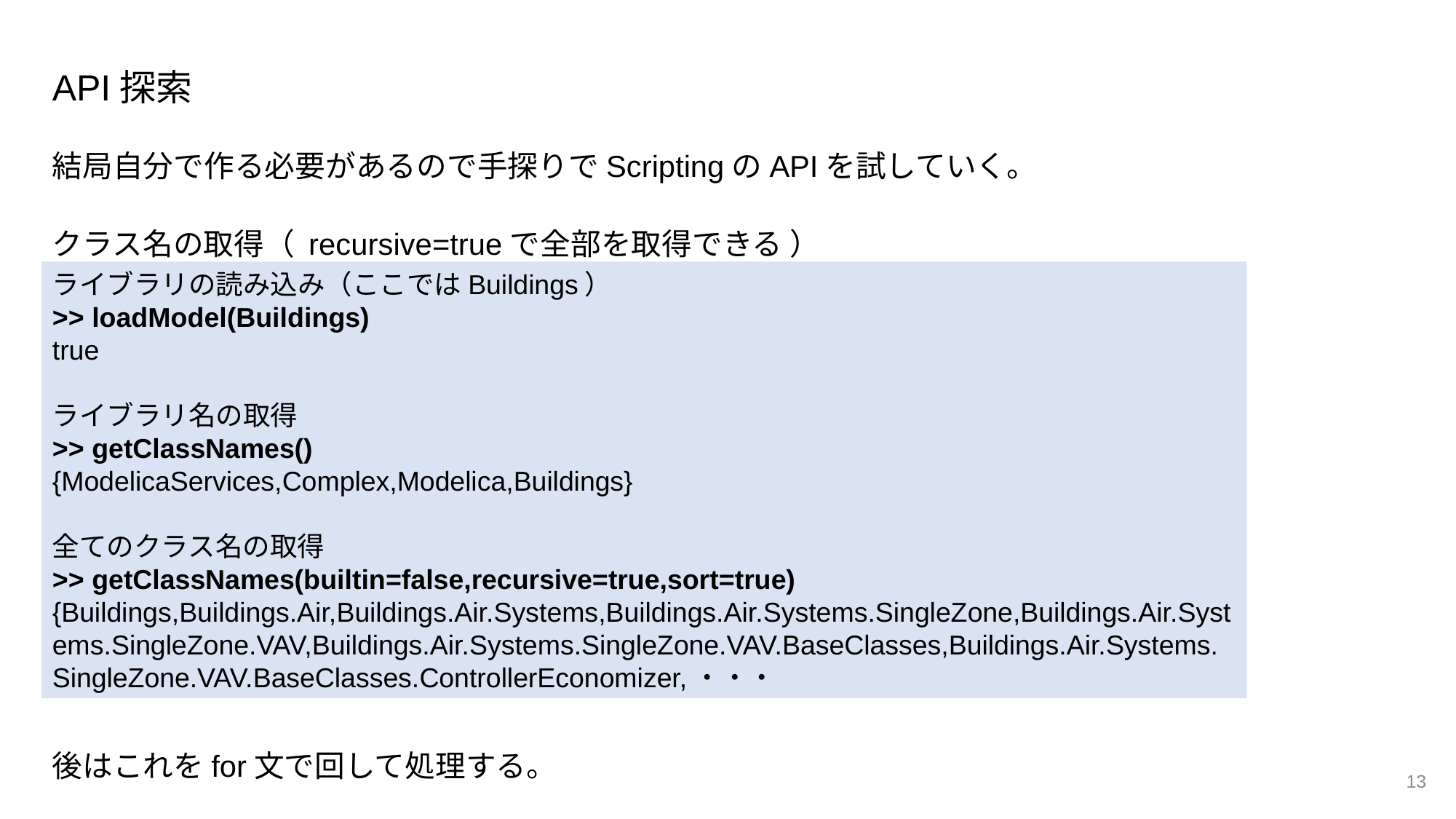

API探索
結局自分で作る必要があるので手探りでScriptingのAPIを試していく。
クラス名の取得（ recursive=trueで全部を取得できる ）
ライブラリの読み込み（ここではBuildings）
>> loadModel(Buildings)
true

ライブラリ名の取得
>> getClassNames()
{ModelicaServices,Complex,Modelica,Buildings}

全てのクラス名の取得
>> getClassNames(builtin=false,recursive=true,sort=true)
{Buildings,Buildings.Air,Buildings.Air.Systems,Buildings.Air.Systems.SingleZone,Buildings.Air.Systems.SingleZone.VAV,Buildings.Air.Systems.SingleZone.VAV.BaseClasses,Buildings.Air.Systems.SingleZone.VAV.BaseClasses.ControllerEconomizer,・・・
後はこれをfor文で回して処理する。
13